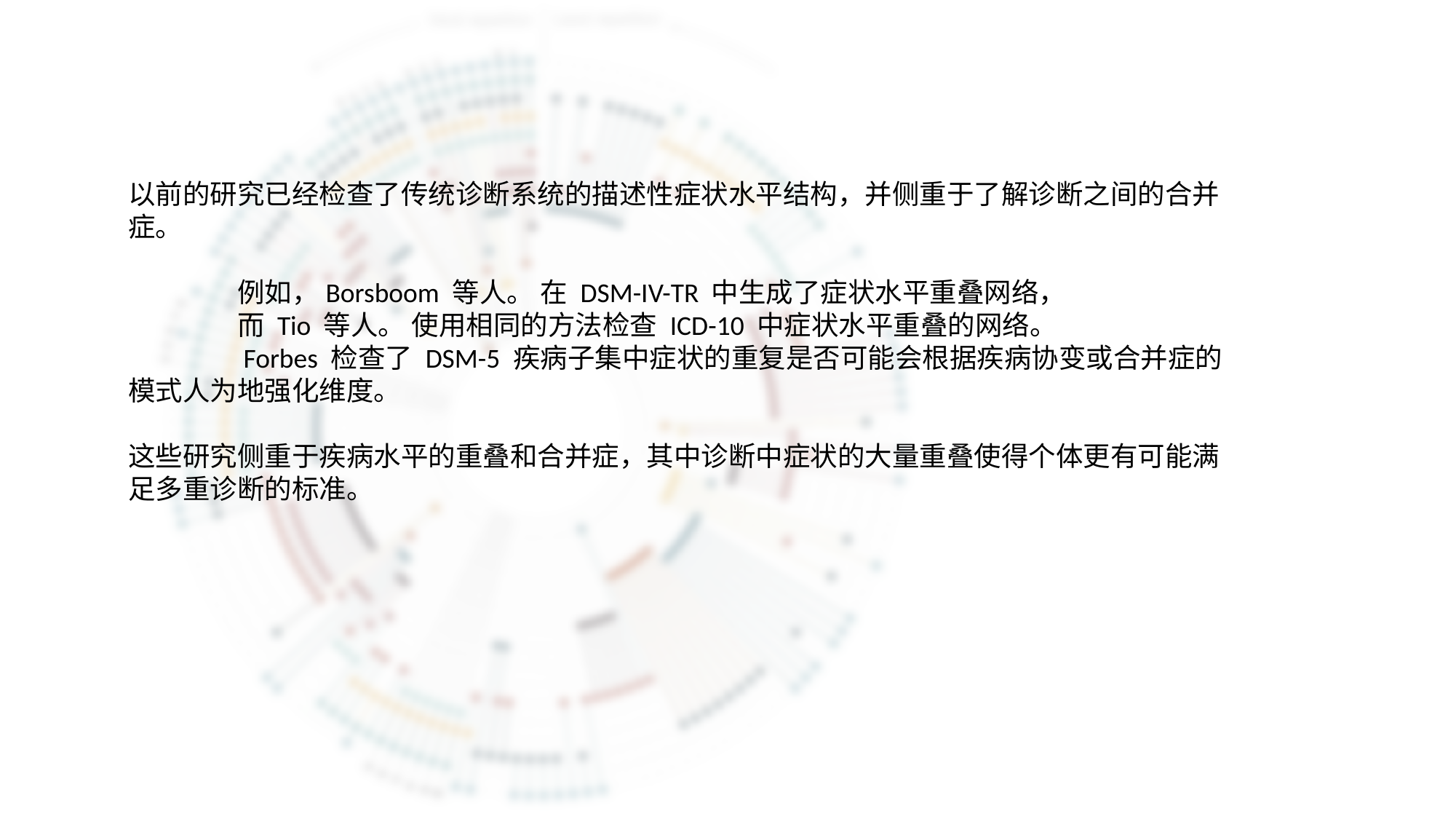

以前的研究已经检查了传统诊断系统的描述性症状水平结构，并侧重于了解诊断之间的合并症。

	例如，Borsboom 等人。 在 DSM-IV-TR 中生成了症状水平重叠网络，
	而 Tio 等人。 使用相同的方法检查 ICD-10 中症状水平重叠的网络。
	 Forbes 检查了 DSM-5 疾病子集中症状的重复是否可能会根据疾病协变或合并症的模式人为地强化维度。

这些研究侧重于疾病水平的重叠和合并症，其中诊断中症状的大量重叠使得个体更有可能满足多重诊断的标准。